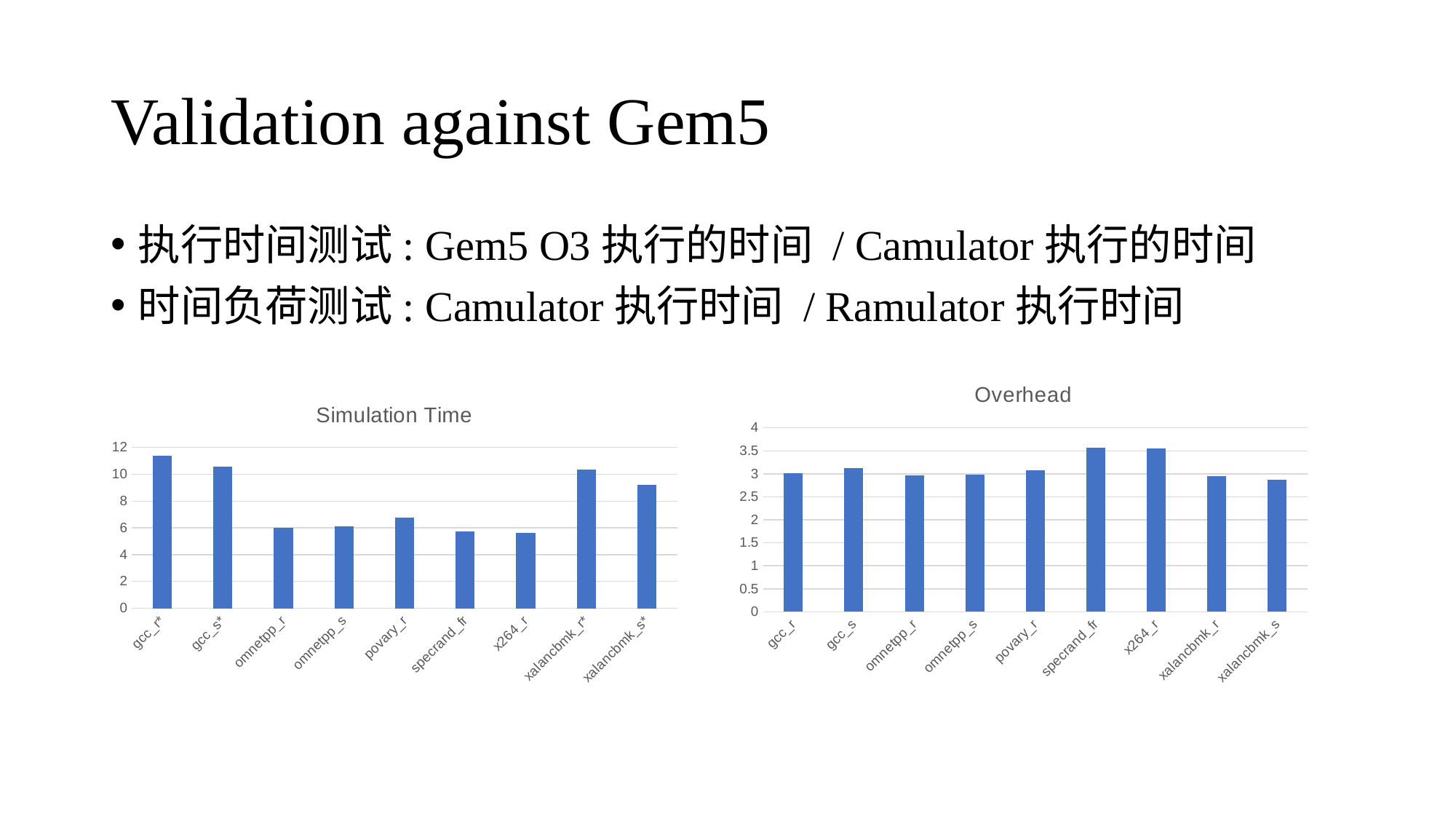

# Validation against Gem5
执行时间测试: Gem5 O3执行的时间 / Camulator执行的时间
时间负荷测试: Camulator执行时间 / Ramulator执行时间

### Chart: Overhead

| Category |  |
|---|---|
| gcc_r | 3.0137427666835004 |
| gcc_s | 3.1222577032891365 |
| omnetpp_r | 2.9604070057301 |
| omnetpp_s | 2.97885763225702 |
| povary_r | 3.070260663754401 |
| specrand_fr | 3.5660936606445395 |
| x264_r | 3.5471238015893105 |
| xalancbmk_r | 2.9456935047248045 |
| xalancbmk_s | 2.8673405177249656 |

### Chart: Simulation Time

| Category |  |
|---|---|
| gcc_r* | 11.365688883482234 |
| gcc_s* | 10.564176674718693 |
| omnetpp_r | 6.024895105382181 |
| omnetpp_s | 6.0895932638670445 |
| povary_r | 6.774153528219125 |
| specrand_fr | 5.740293051114339 |
| x264_r | 5.629023805011892 |
| xalancbmk_r* | 10.377040415729018 |
| xalancbmk_s* | 9.222819307597723 |